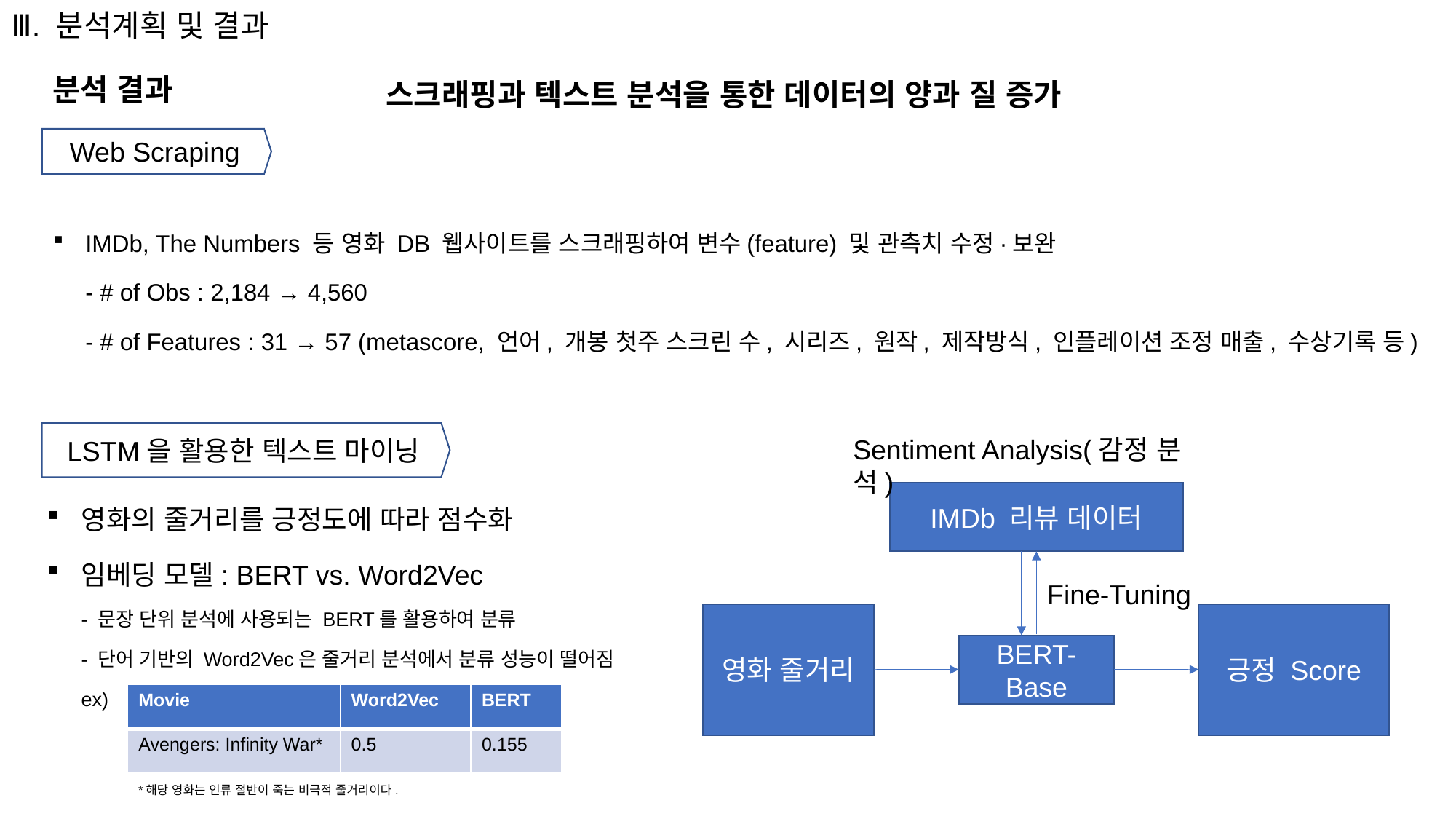

# Ⅲ. 분석계획 및 결과
분석 결과
스크래핑과 텍스트 분석을 통한 데이터의 양과 질 증가
Web Scraping
IMDb, The Numbers 등 영화 DB 웹사이트를 스크래핑하여 변수(feature) 및 관측치 수정·보완
- # of Obs : 2,184 → 4,560
- # of Features : 31 → 57 (metascore, 언어, 개봉 첫주 스크린 수, 시리즈, 원작, 제작방식, 인플레이션 조정 매출, 수상기록 등)
LSTM을 활용한 텍스트 마이닝
Sentiment Analysis(감정 분석)
영화의 줄거리를 긍정도에 따라 점수화
임베딩 모델: BERT vs. Word2Vec
- 문장 단위 분석에 사용되는 BERT를 활용하여 분류
- 단어 기반의 Word2Vec은 줄거리 분석에서 분류 성능이 떨어짐
ex)
IMDb 리뷰 데이터
Fine-Tuning
영화 줄거리
긍정 Score
BERT-Base
| Movie | Word2Vec | BERT |
| --- | --- | --- |
| Avengers: Infinity War\* | 0.5 | 0.155 |
*해당 영화는 인류 절반이 죽는 비극적 줄거리이다.